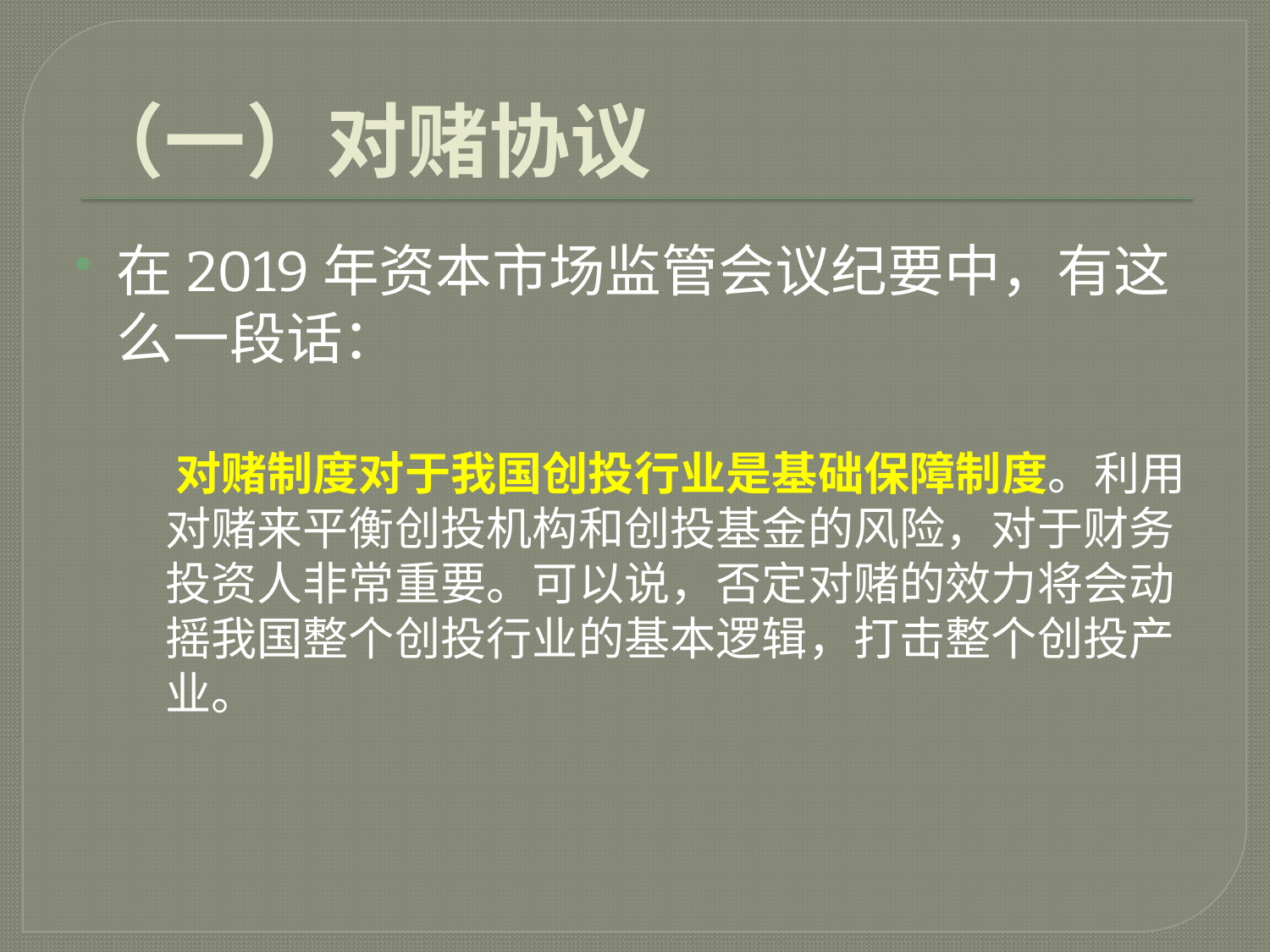

# （一）对赌协议
在2019年资本市场监管会议纪要中，有这么一段话：

   对赌制度对于我国创投行业是基础保障制度。利用对赌来平衡创投机构和创投基金的风险，对于财务投资人非常重要。可以说，否定对赌的效力将会动摇我国整个创投行业的基本逻辑，打击整个创投产业。